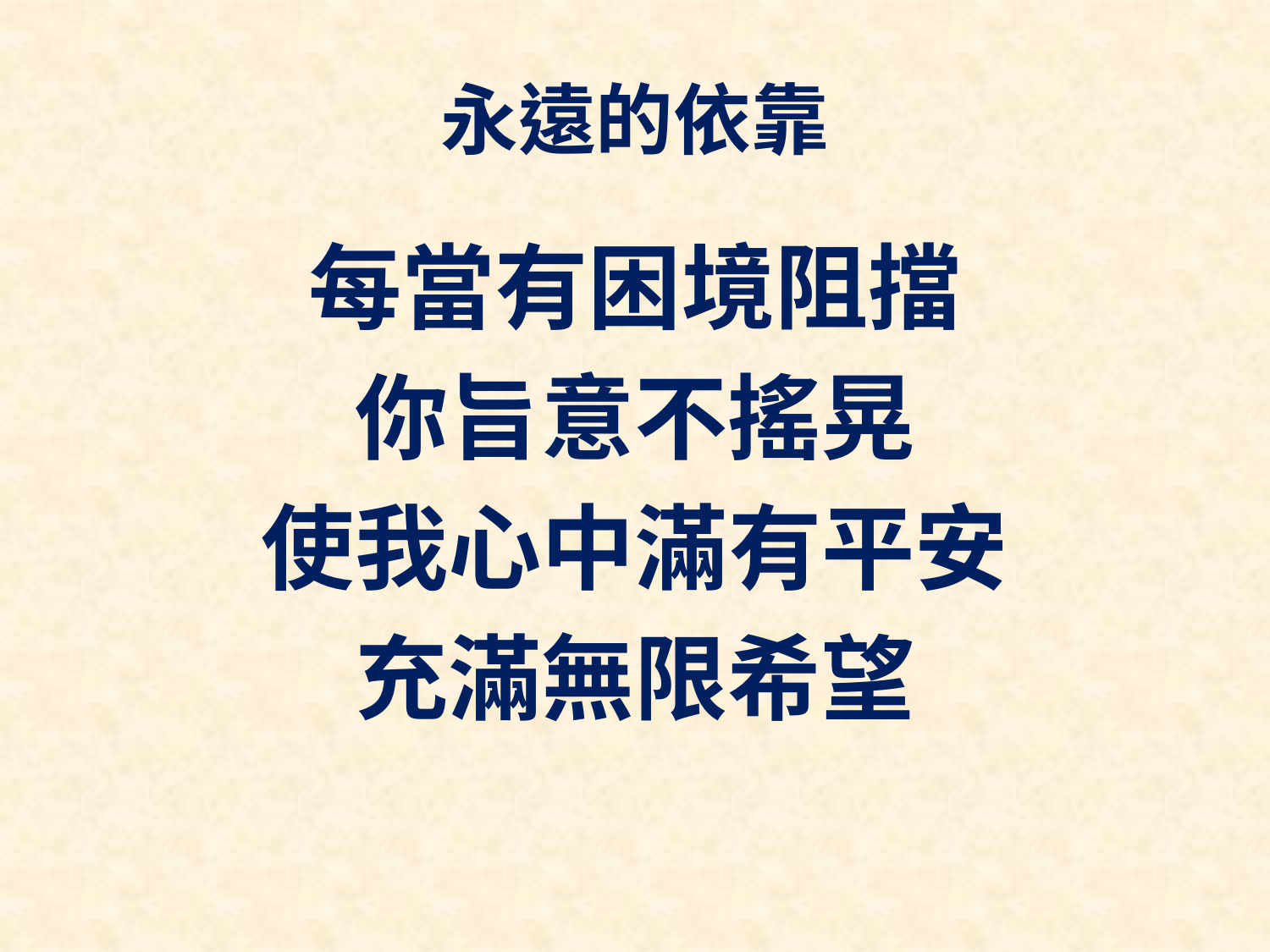

# 永遠的依靠
每當有困境阻擋
你旨意不搖晃
使我心中滿有平安
充滿無限希望